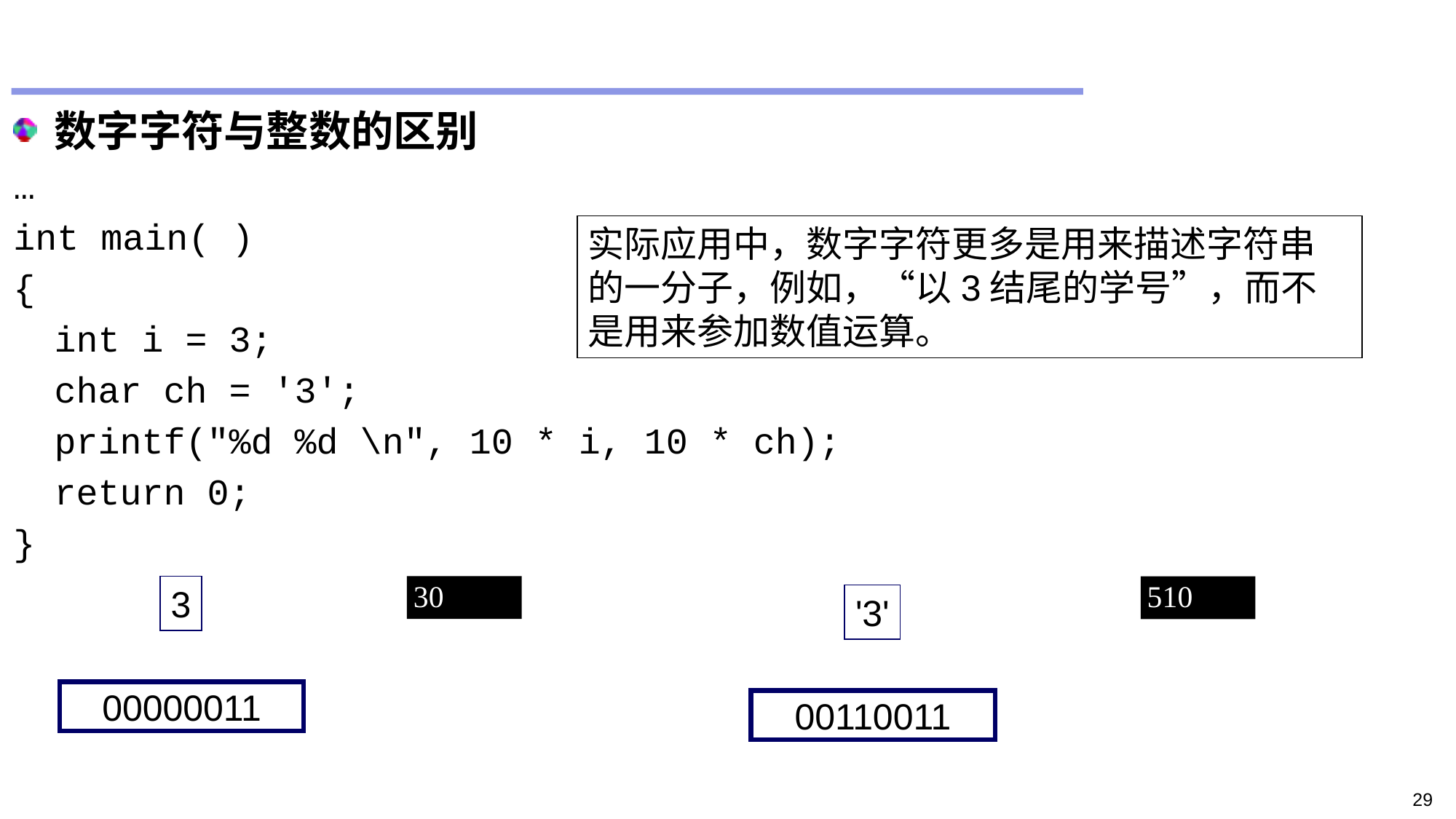

#
数字字符与整数的区别
…
int main( )
{
	int i = 3;
	char ch = '3';
	printf("%d %d \n", 10 * i, 10 * ch);
	return 0;
}

实际应用中，数字字符更多是用来描述字符串的一分子，例如，“以3结尾的学号”，而不是用来参加数值运算。
3
00000011
30
510
'3'
00110011
29